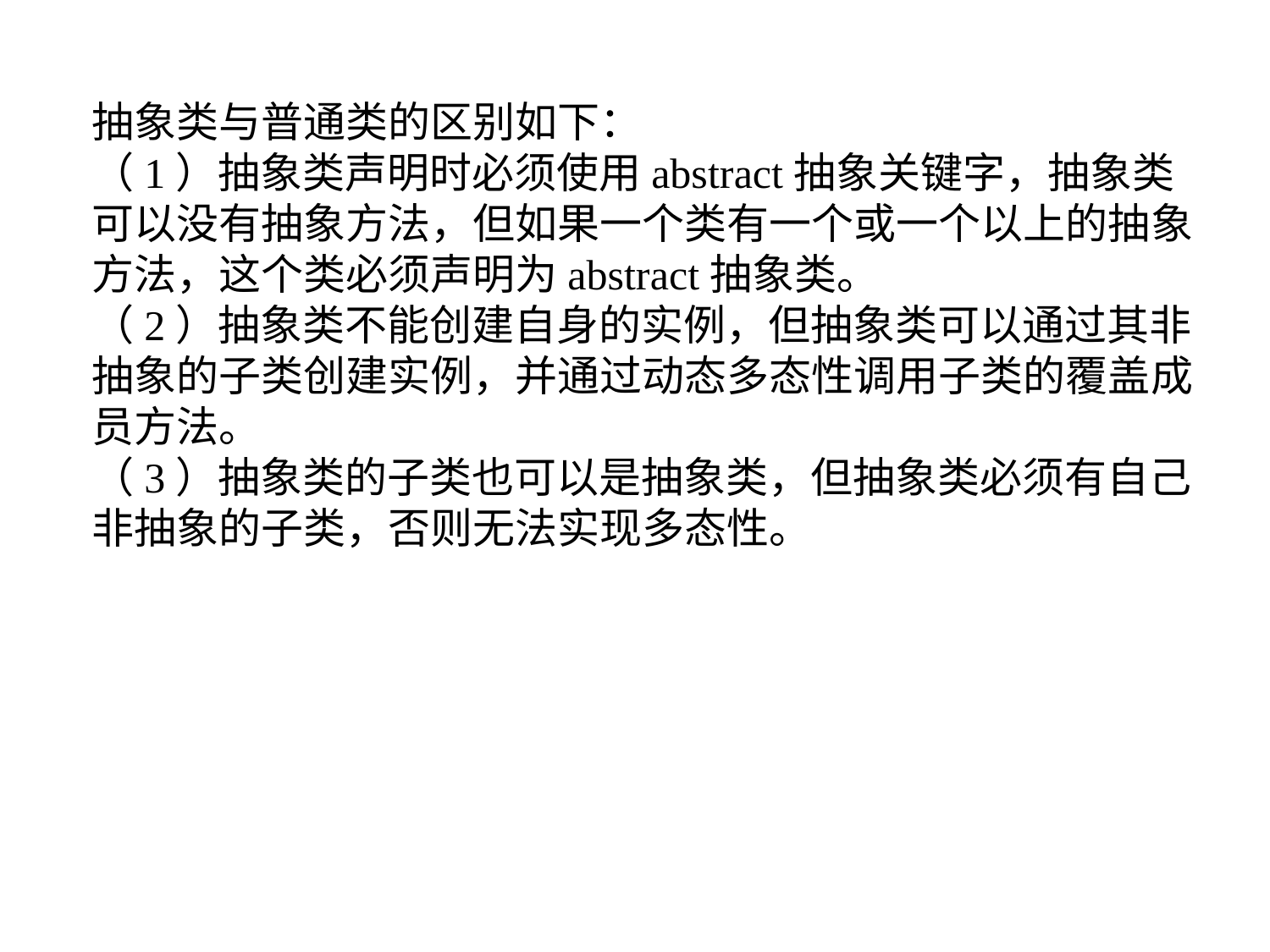

抽象类与普通类的区别如下：
（1）抽象类声明时必须使用abstract抽象关键字，抽象类可以没有抽象方法，但如果一个类有一个或一个以上的抽象方法，这个类必须声明为abstract抽象类。
（2）抽象类不能创建自身的实例，但抽象类可以通过其非抽象的子类创建实例，并通过动态多态性调用子类的覆盖成员方法。
（3）抽象类的子类也可以是抽象类，但抽象类必须有自己非抽象的子类，否则无法实现多态性。